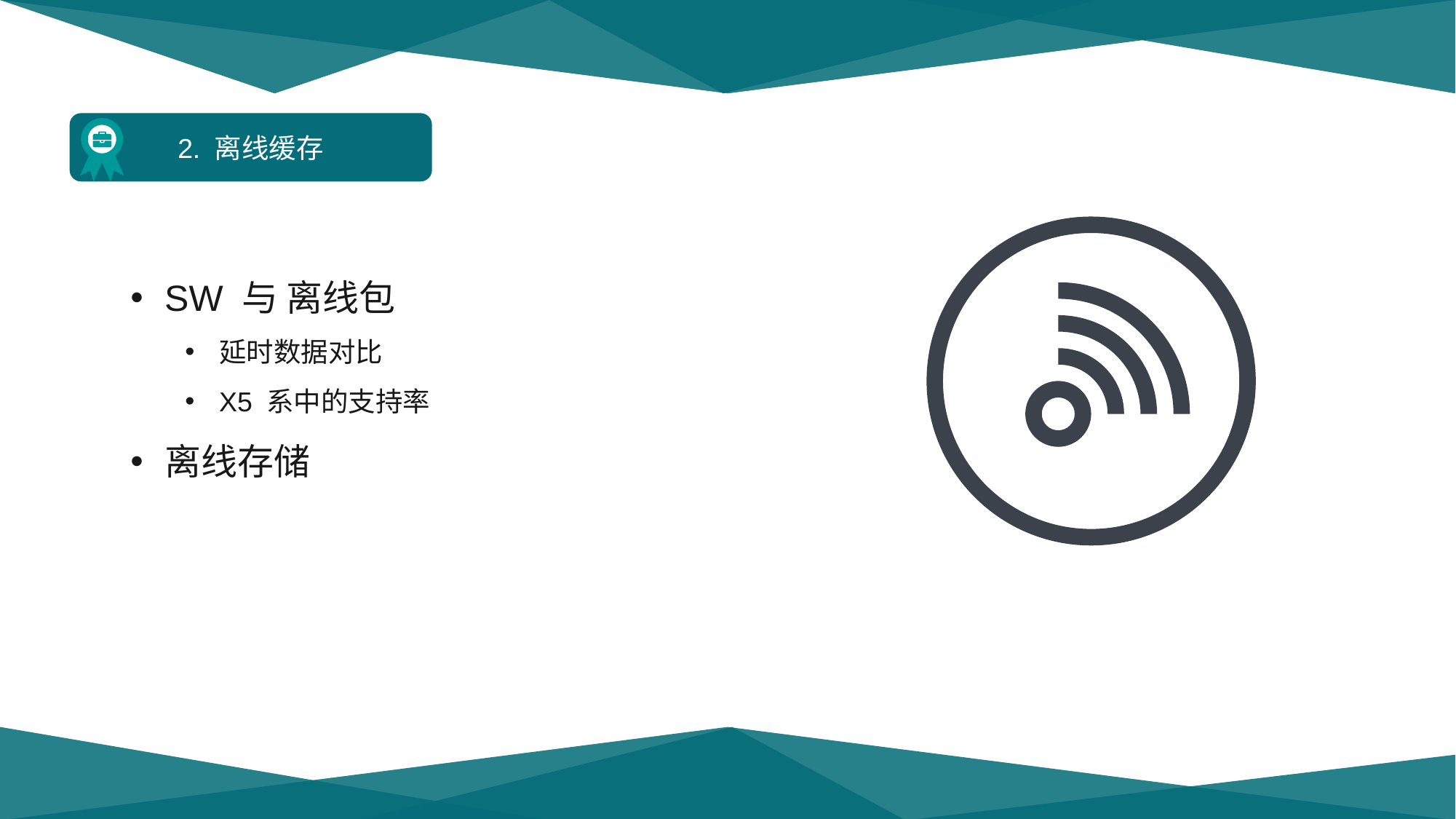

2. 离线缓存

SW 与 离线包
延时数据对比
X5 系中的支持率
离线存储